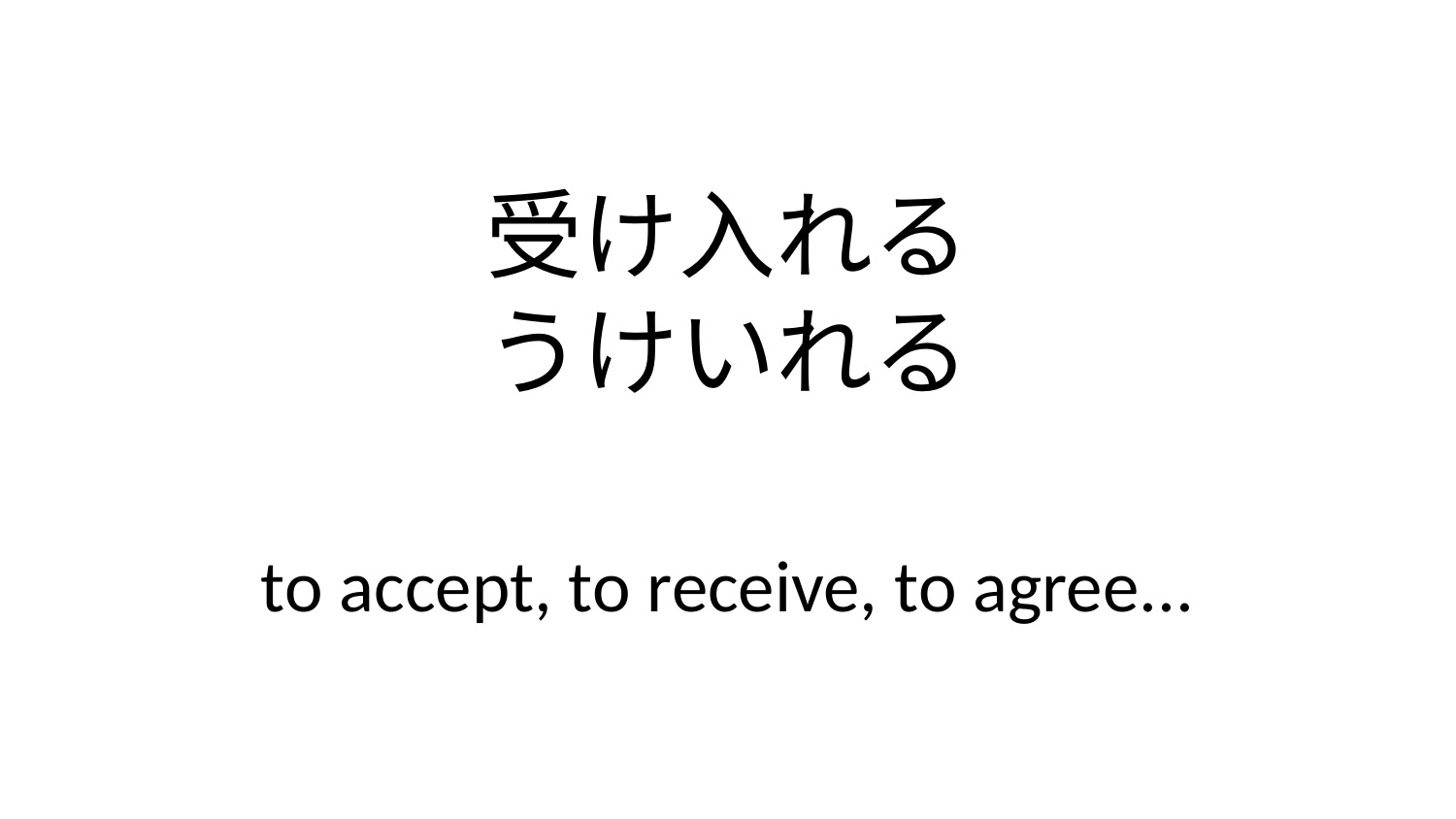

受け入れる
うけいれる
to accept, to receive, to agree...
526-540